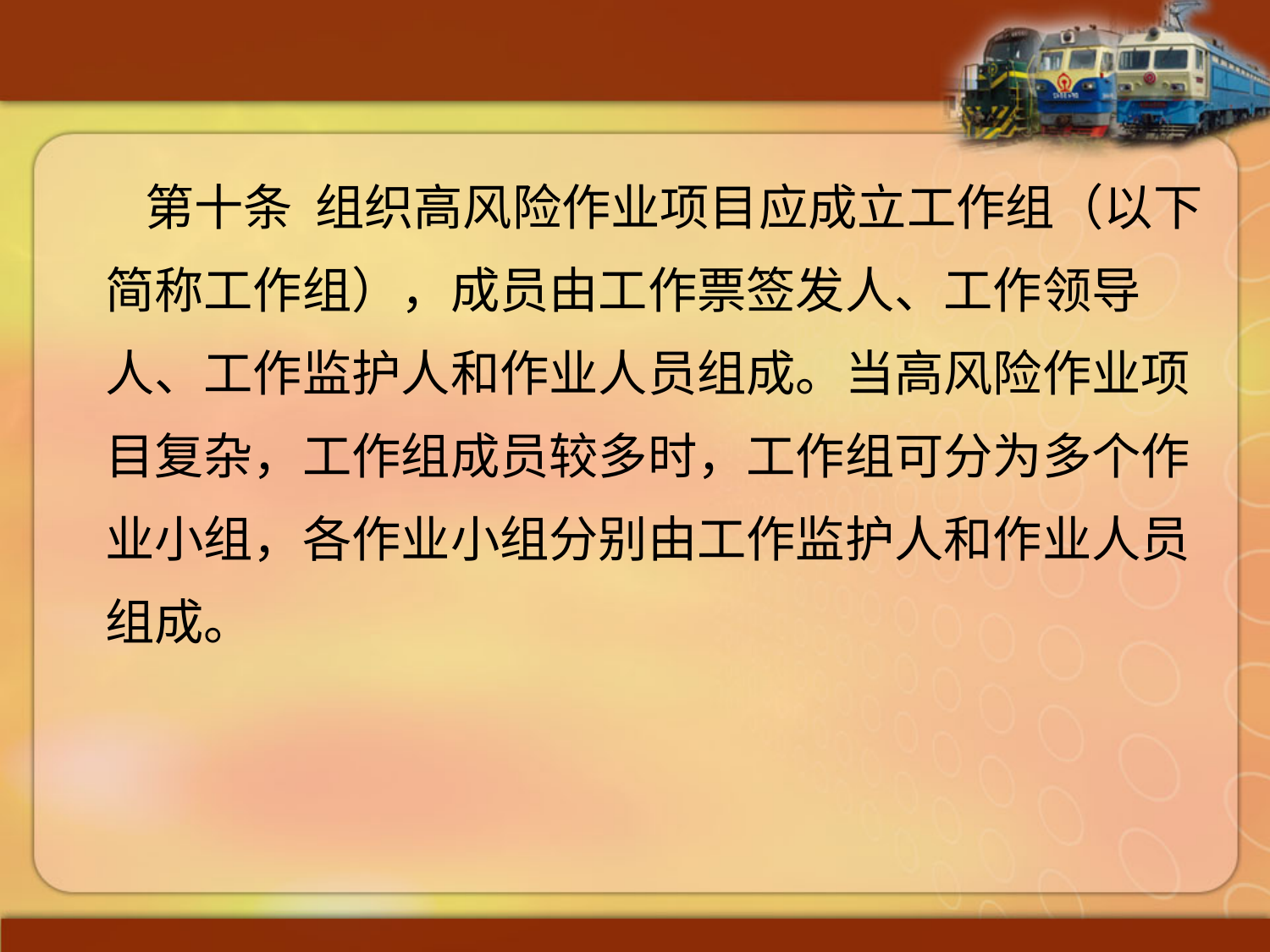

#
第十条  组织高风险作业项目应成立工作组（以下简称工作组），成员由工作票签发人、工作领导人、工作监护人和作业人员组成。当高风险作业项目复杂，工作组成员较多时，工作组可分为多个作业小组，各作业小组分别由工作监护人和作业人员组成。